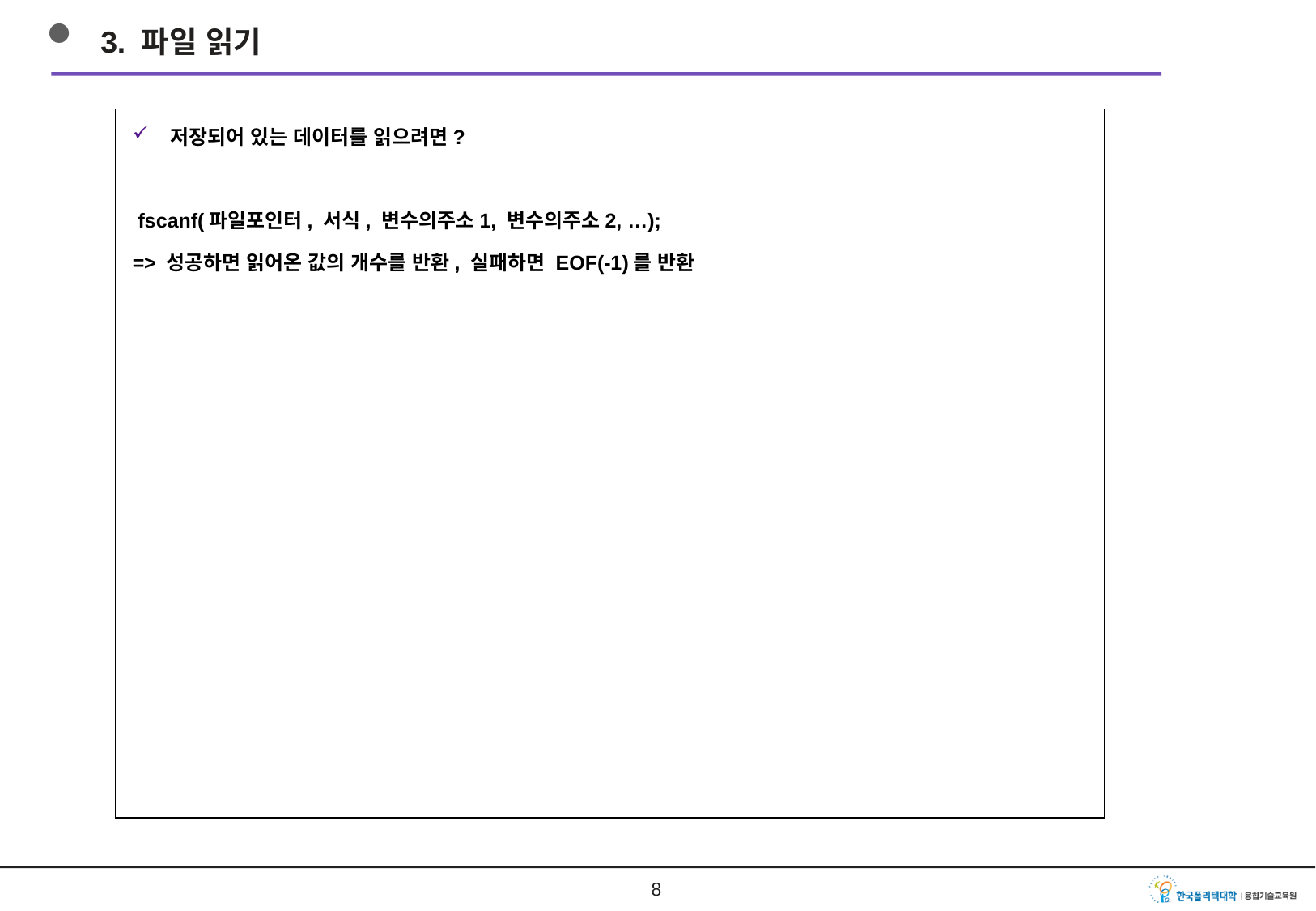

3. 파일 읽기
저장되어 있는 데이터를 읽으려면?

 fscanf(파일포인터, 서식, 변수의주소1, 변수의주소2, …);
=> 성공하면 읽어온 값의 개수를 반환, 실패하면 EOF(-1)를 반환
8